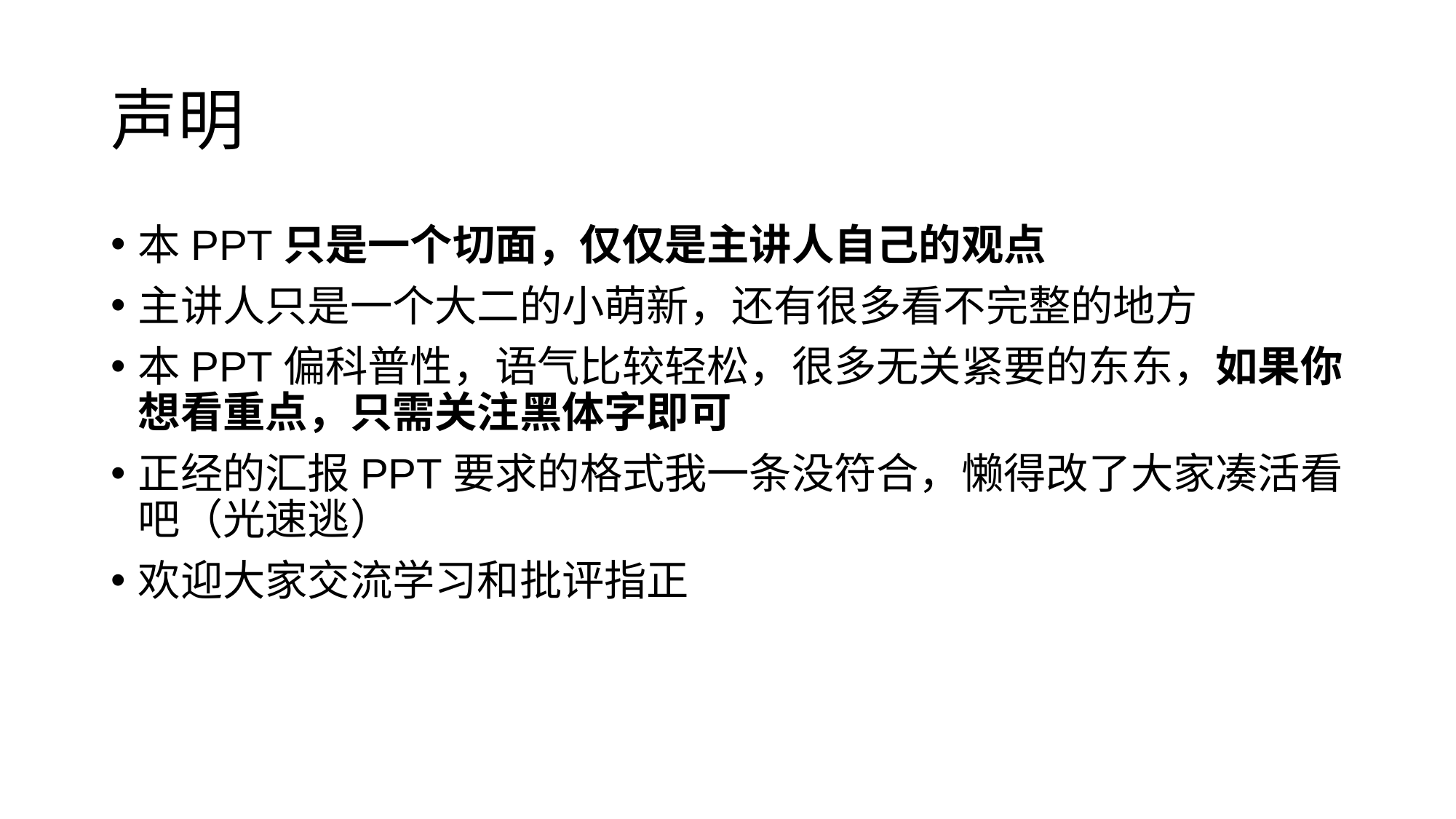

# 声明
本PPT只是一个切面，仅仅是主讲人自己的观点
主讲人只是一个大二的小萌新，还有很多看不完整的地方
本PPT偏科普性，语气比较轻松，很多无关紧要的东东，如果你想看重点，只需关注黑体字即可
正经的汇报PPT要求的格式我一条没符合，懒得改了大家凑活看吧（光速逃）
欢迎大家交流学习和批评指正